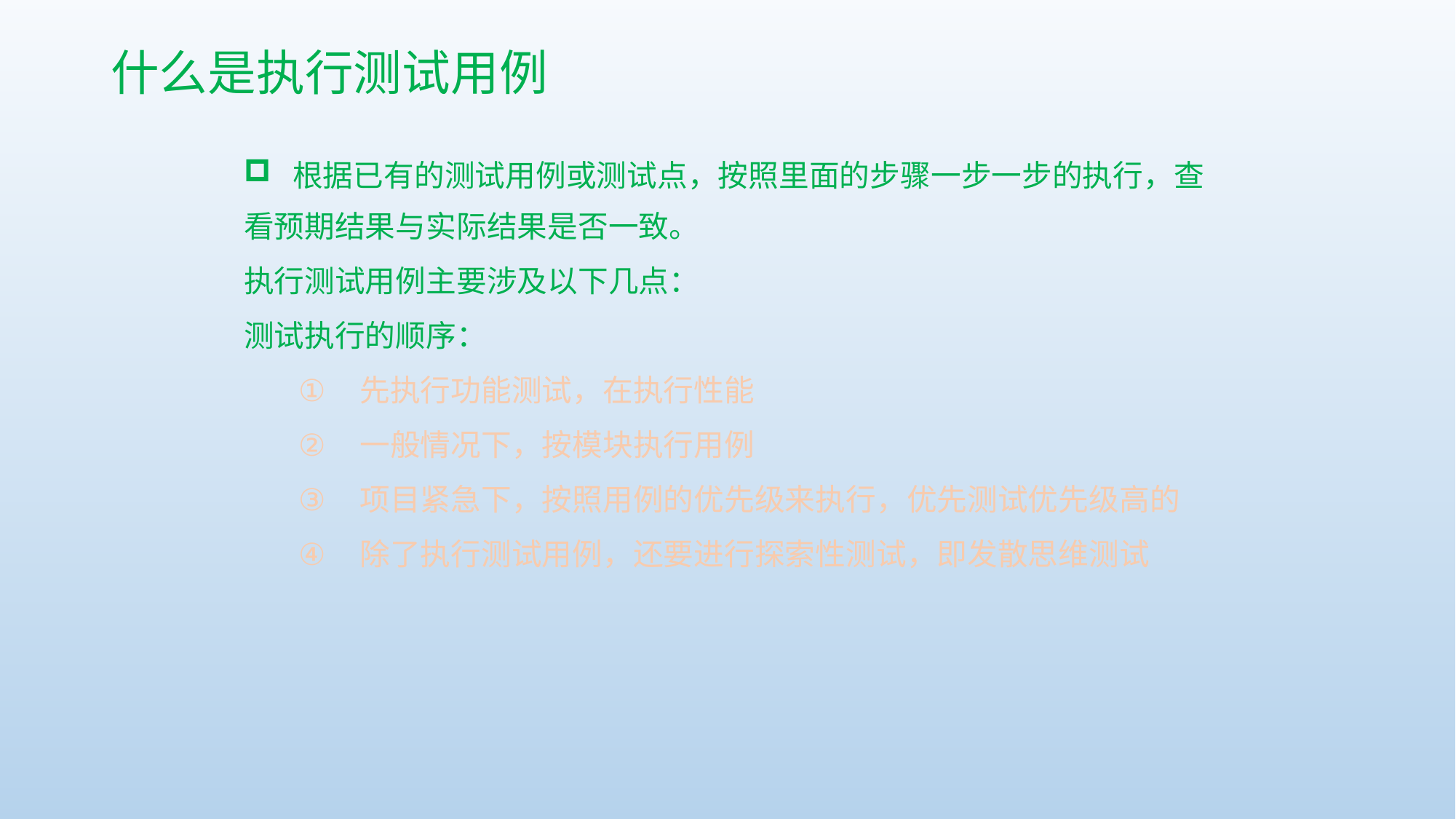

# 什么是执行测试用例
  根据已有的测试用例或测试点，按照里面的步骤一步一步的执行，查看预期结果与实际结果是否一致。
执行测试用例主要涉及以下几点：
测试执行的顺序：
先执行功能测试，在执行性能
一般情况下，按模块执行用例
项目紧急下，按照用例的优先级来执行，优先测试优先级高的
除了执行测试用例，还要进行探索性测试，即发散思维测试